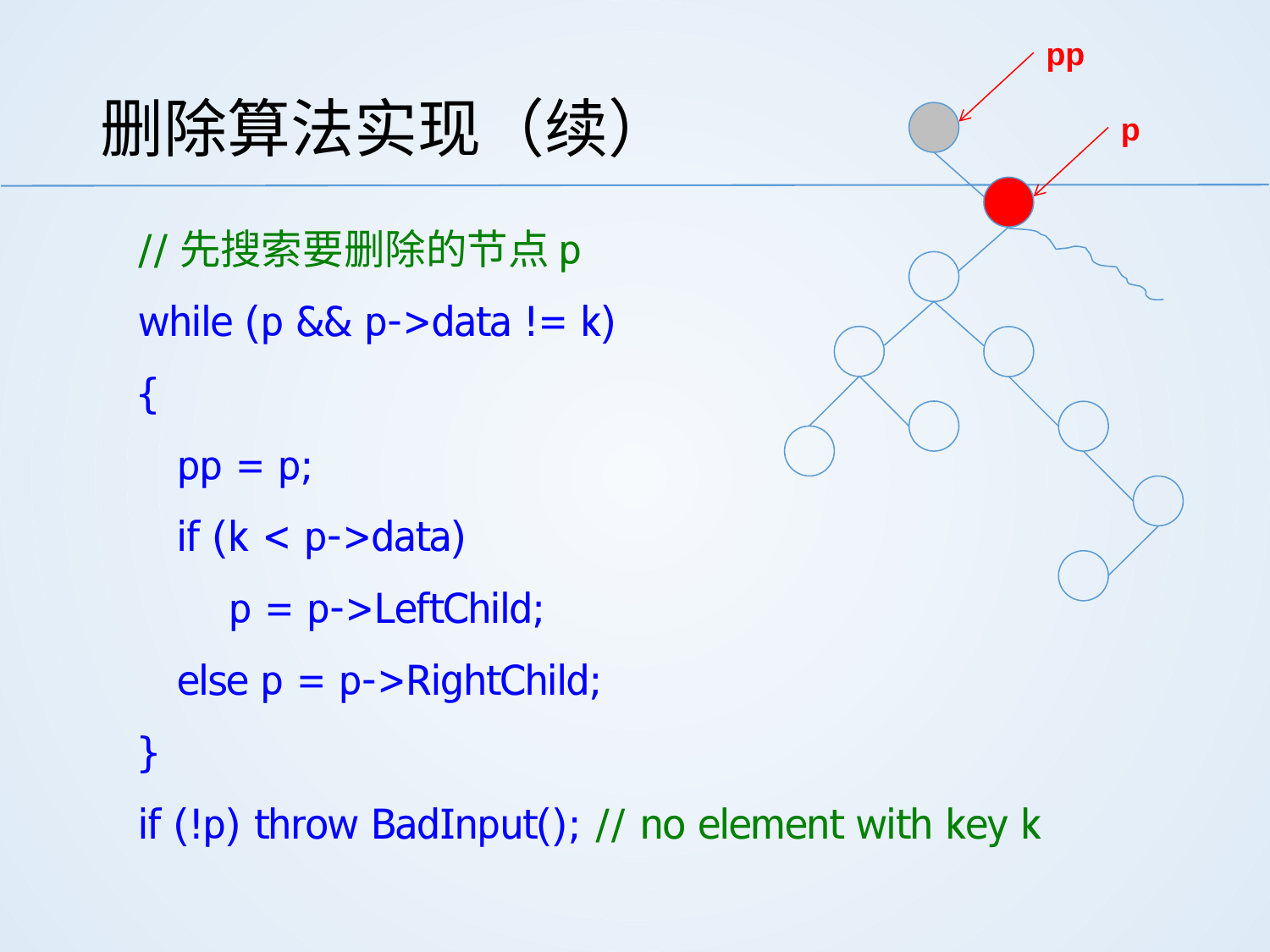

pp
# 删除算法实现（续）

p

   //先搜索要删除的节点p
   while (p && p->data != k)
   {
      pp = p;
      if (k < p->data)
          p = p->LeftChild;
      else p = p->RightChild;
   }
   if (!p) throw BadInput(); // no element with key k

30